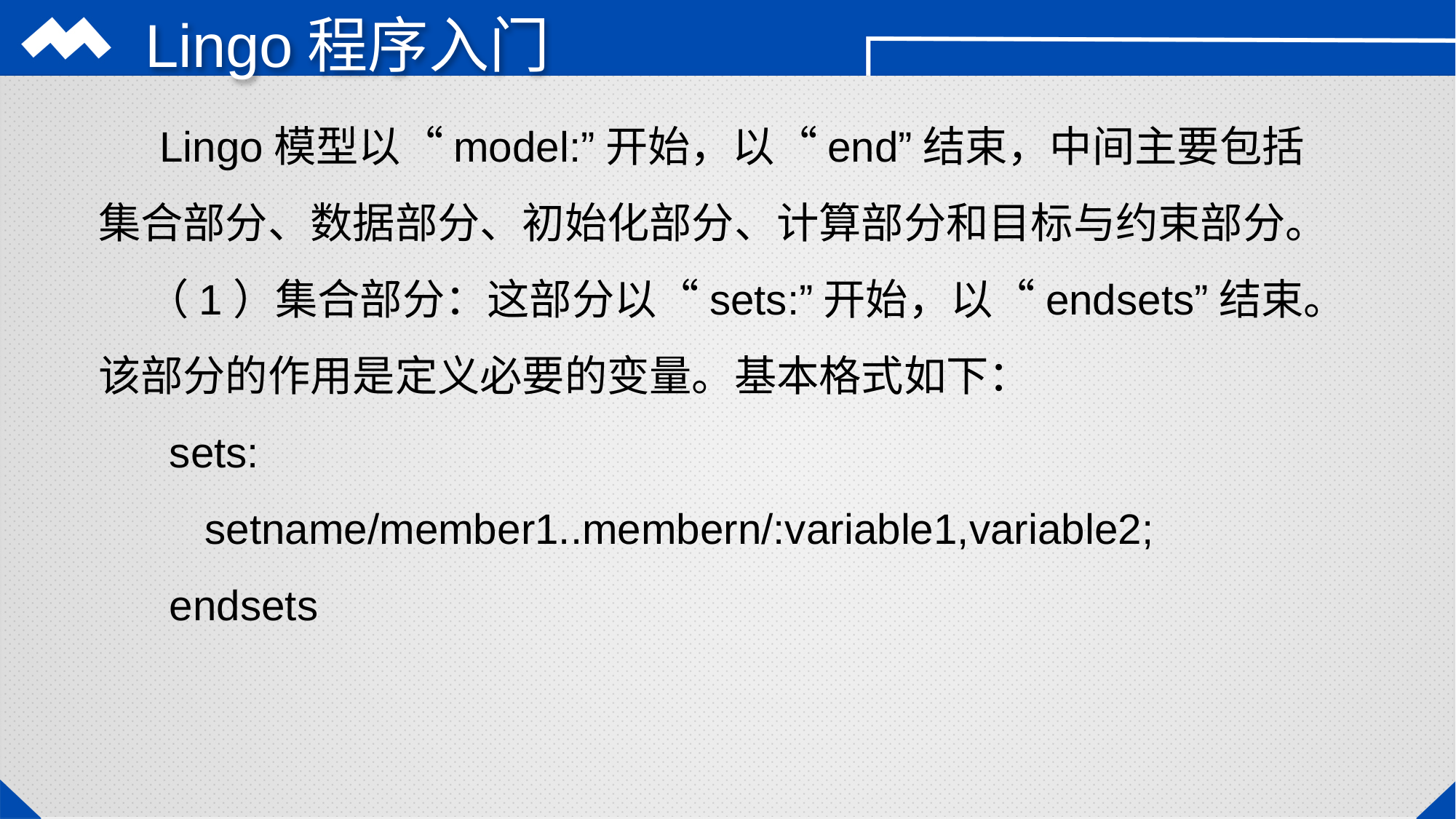

Lingo程序入门
        Lingo模型以“model:”开始，以“end”结束，中间主要包括集合部分、数据部分、初始化部分、计算部分和目标与约束部分。
    （1）集合部分：这部分以“sets:”开始，以“endsets”结束。该部分的作用是定义必要的变量。基本格式如下：
      sets:
         setname/member1..membern/:variable1,variable2;
      endsets